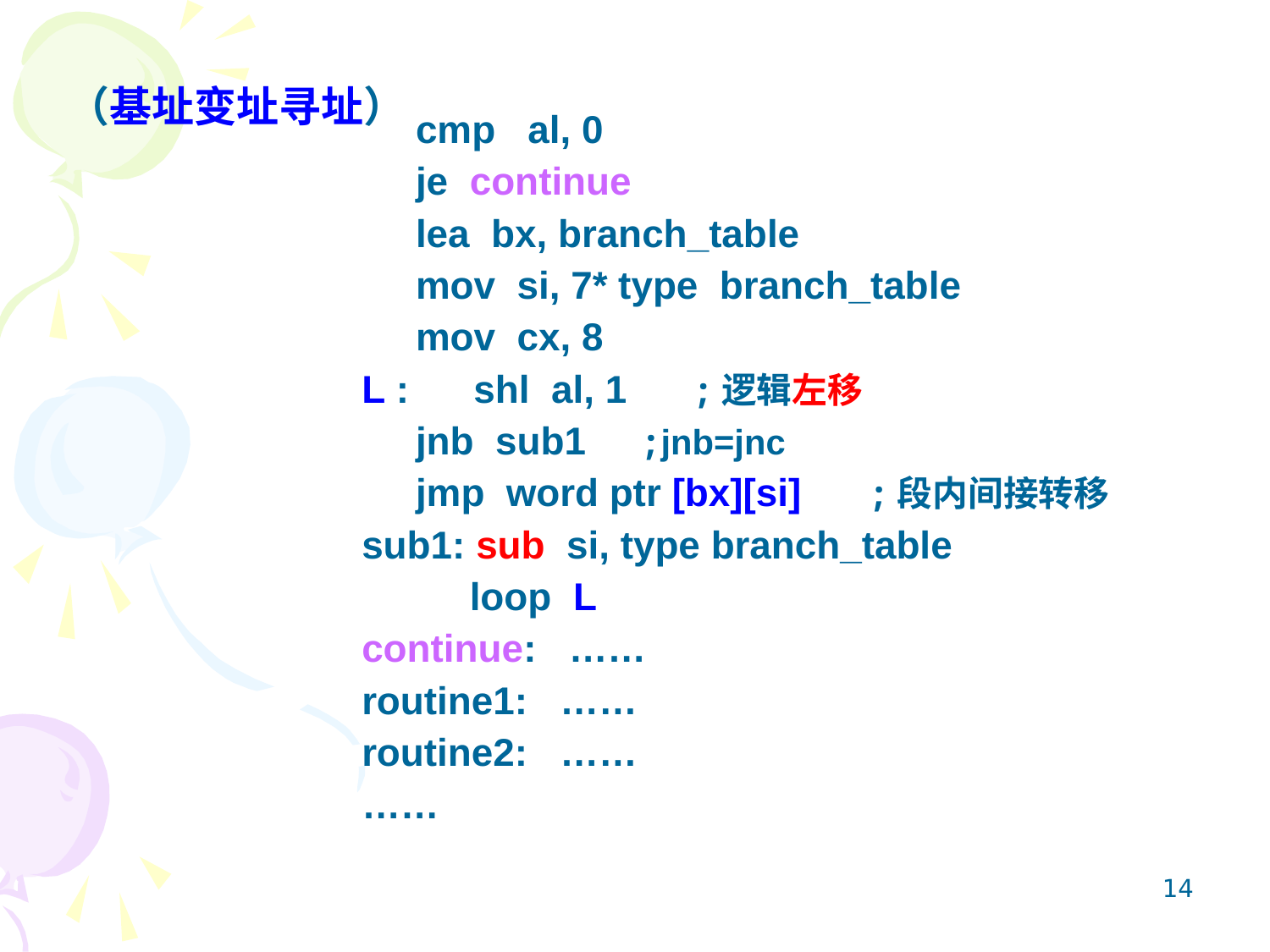

（基址变址寻址）
     cmp   al, 0
     je  continue
     lea  bx, branch_table
     mov  si, 7* type  branch_table
     mov  cx, 8
L :      shl  al, 1      ;逻辑左移
     jnb  sub1    ;jnb=jnc
     jmp  word ptr [bx][si]　 ;段内间接转移
sub1: sub  si, type branch_table
          loop  L
continue:   ……
routine1:   ……
routine2:   ……
……
14